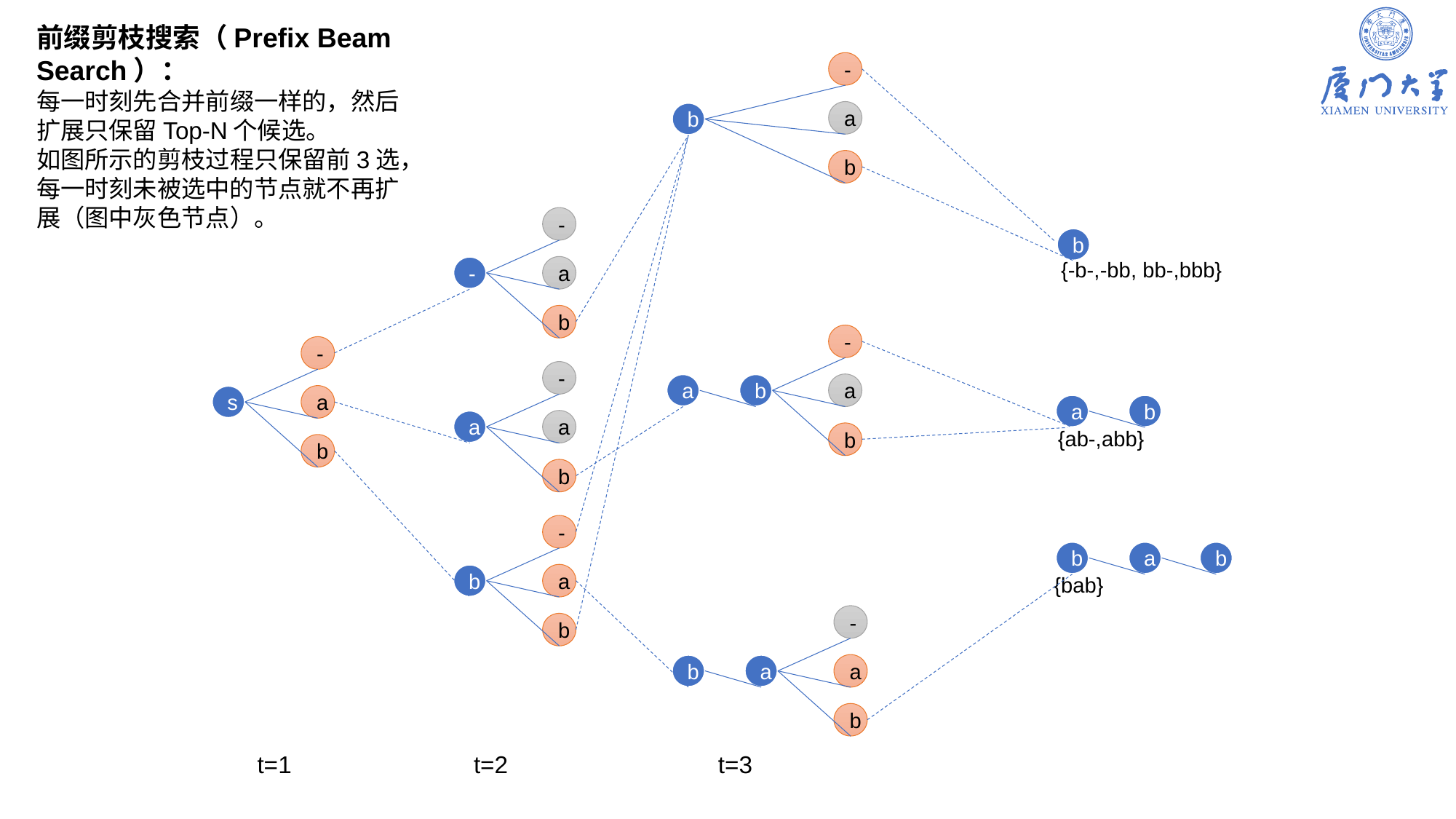

前缀剪枝搜索（Prefix Beam Search）：
每一时刻先合并前缀一样的，然后扩展只保留Top-N个候选。
如图所示的剪枝过程只保留前3选，每一时刻未被选中的节点就不再扩展（图中灰色节点）。
-
a
b
b
-
b
{-b-,-bb, bb-,bbb}
-
a
b
-
-
-
a
b
a
s
a
a
b
a
a
{ab-,abb}
b
b
b
-
b
a
b
b
a
{bab}
-
b
b
a
a
b
t=1
t=3
t=2